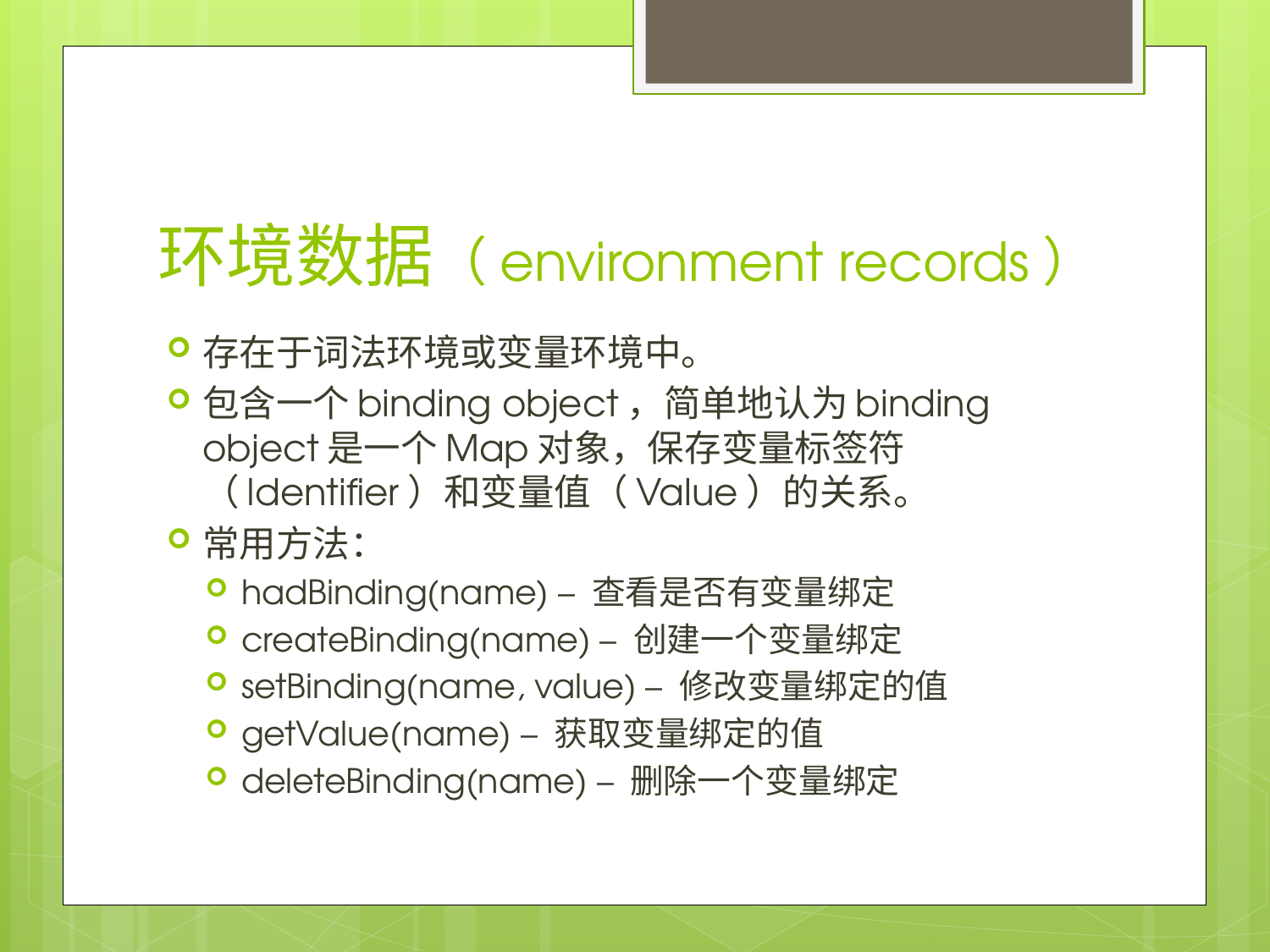

# 环境数据（environment records）
存在于词法环境或变量环境中。
包含一个binding object，简单地认为binding object是一个Map对象，保存变量标签符（Identifier）和变量值（Value）的关系。
常用方法：
hadBinding(name) – 查看是否有变量绑定
createBinding(name) – 创建一个变量绑定
setBinding(name, value) – 修改变量绑定的值
getValue(name) – 获取变量绑定的值
deleteBinding(name) – 删除一个变量绑定